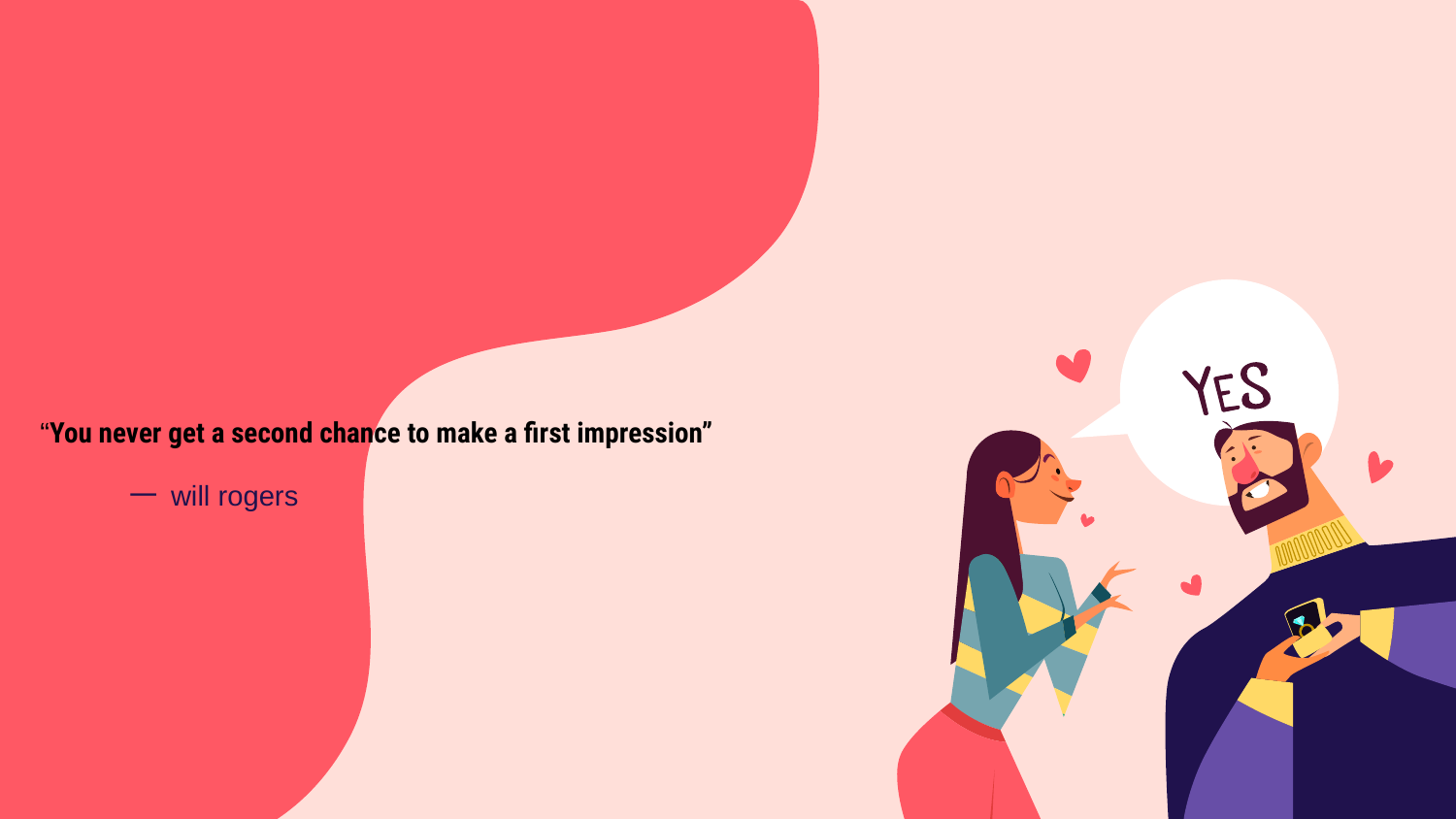

“You never get a second chance to make a first impression”
# 一 will rogers